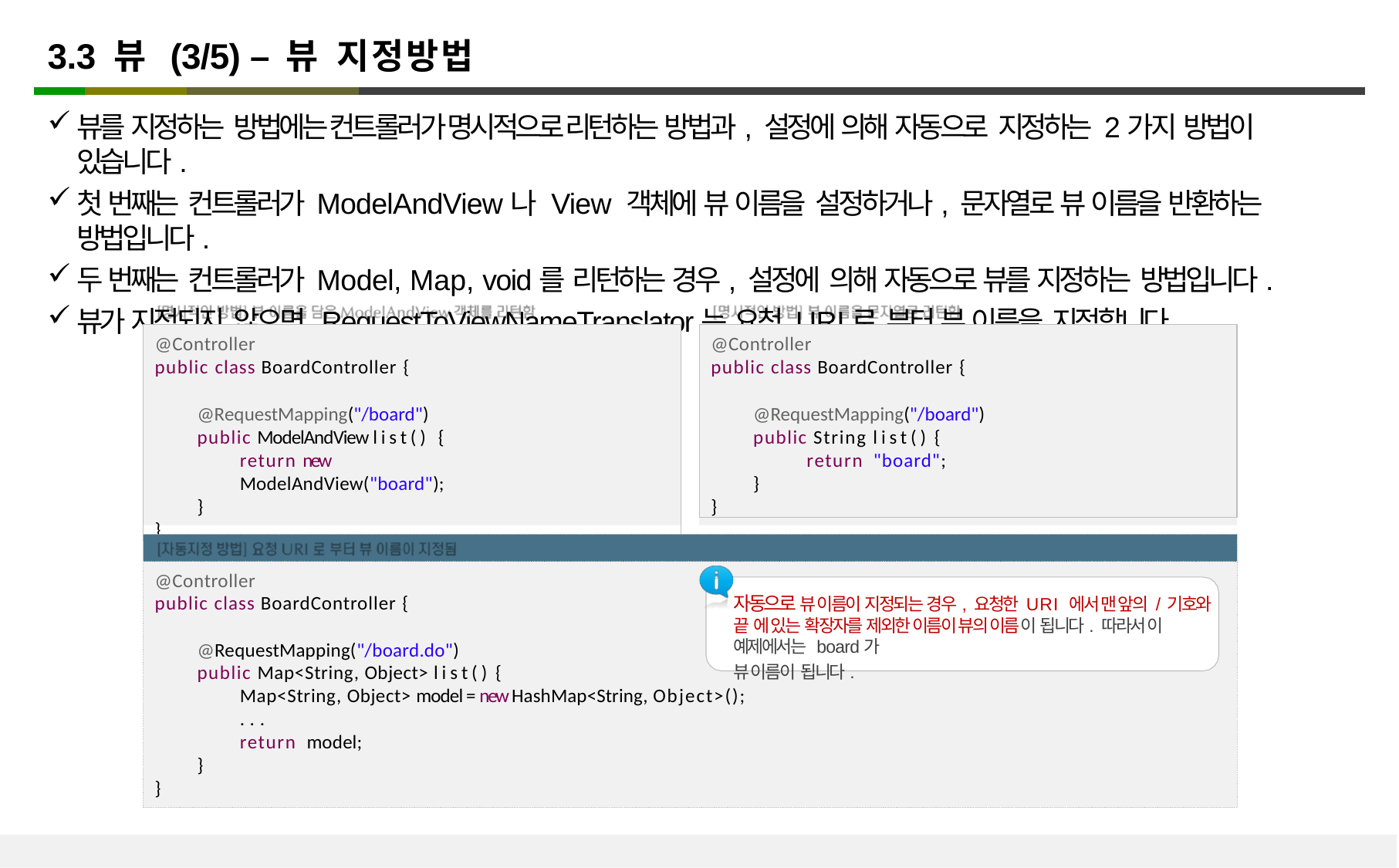

# 3.3 뷰 (3/5) – 뷰 지정방법
뷰를 지정하는 방법에는 컨트롤러가 명시적으로 리턴하는 방법과, 설정에 의해 자동으로  지정하는 2가지 방법이 있습니다.
첫 번째는 컨트롤러가 ModelAndView나 View 객체에 뷰 이름을  설정하거나, 문자열로 뷰 이름을  반환하는 방법입니다.
두 번째는 컨트롤러가 Model, Map, void를 리턴하는 경우, 설정에  의해 자동으로 뷰를 지정하는 방법입니다.
뷰가 지정되지 않으면  RequestToViewNameTranslator는 요청 URI로 부터 뷰 이름을 지정합니다.

@Controller
public class BoardController {

@RequestMapping("/board")
public ModelAndView list() {
return new ModelAndView("board");
}
}

@Controller
public class BoardController {

@RequestMapping("/board")
public String list() {
return "board";
}
}

@Controller
public class BoardController {

자동으로 뷰 이름이 지정되는 경우, 요청한 URI 에서 맨 앞의 / 기호와 끝  에 있는 확장자를 제외한 이름이 뷰의 이름이 됩니다. 따라서 이 예제에서는  board가
뷰 이름이 됩니다.
@RequestMapping("/board.do")
public Map<String, Object> list() {
Map<String, Object> model = new HashMap<String, Object>();
...
return model;
}
}